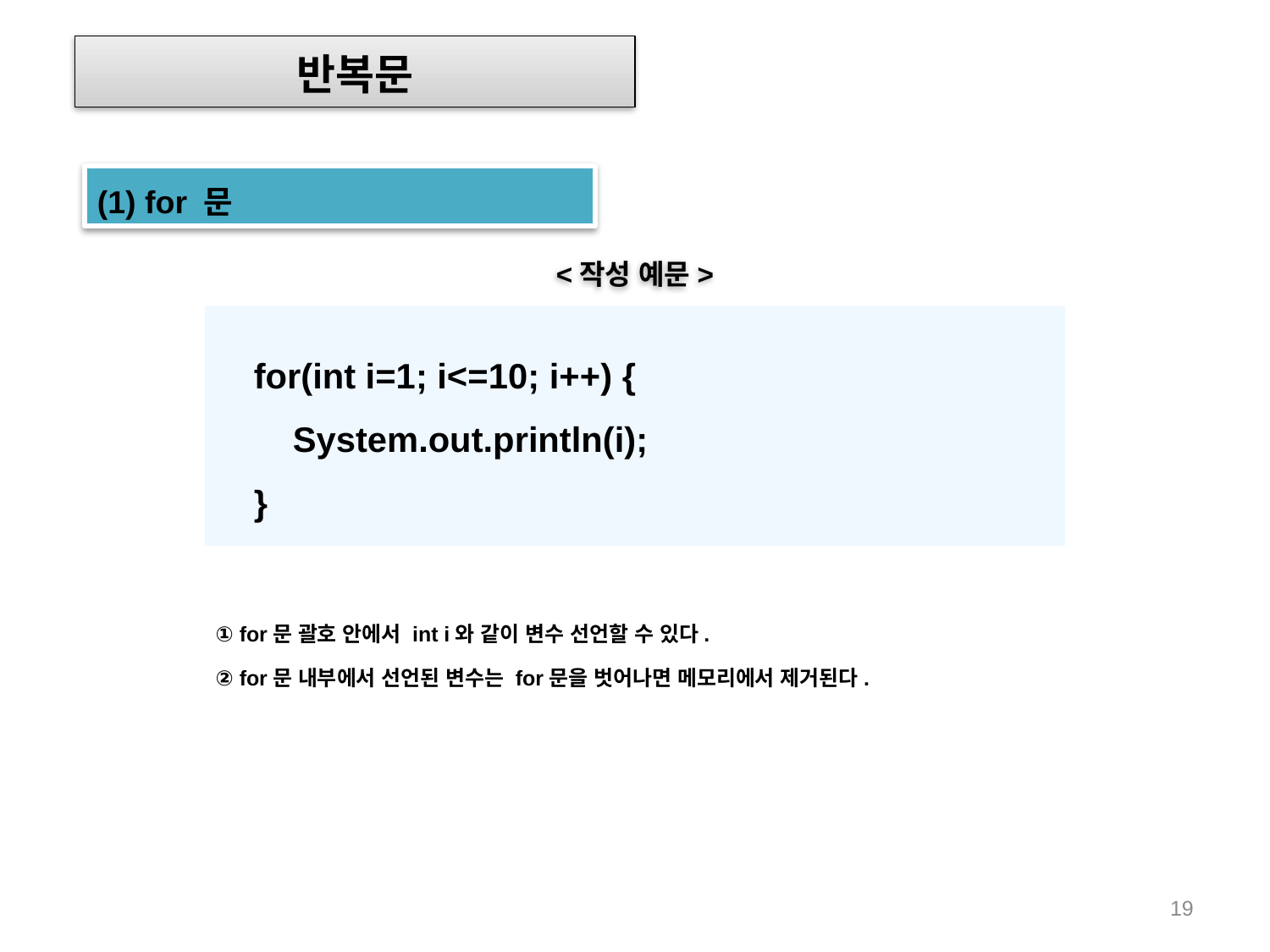

반복문
(1) for 문
<작성 예문>
for(int i=1; i<=10; i++) {
    System.out.println(i);
}
① for문 괄호 안에서 int i와 같이 변수 선언할 수 있다.
② for문 내부에서 선언된 변수는 for문을 벗어나면 메모리에서 제거된다.
19